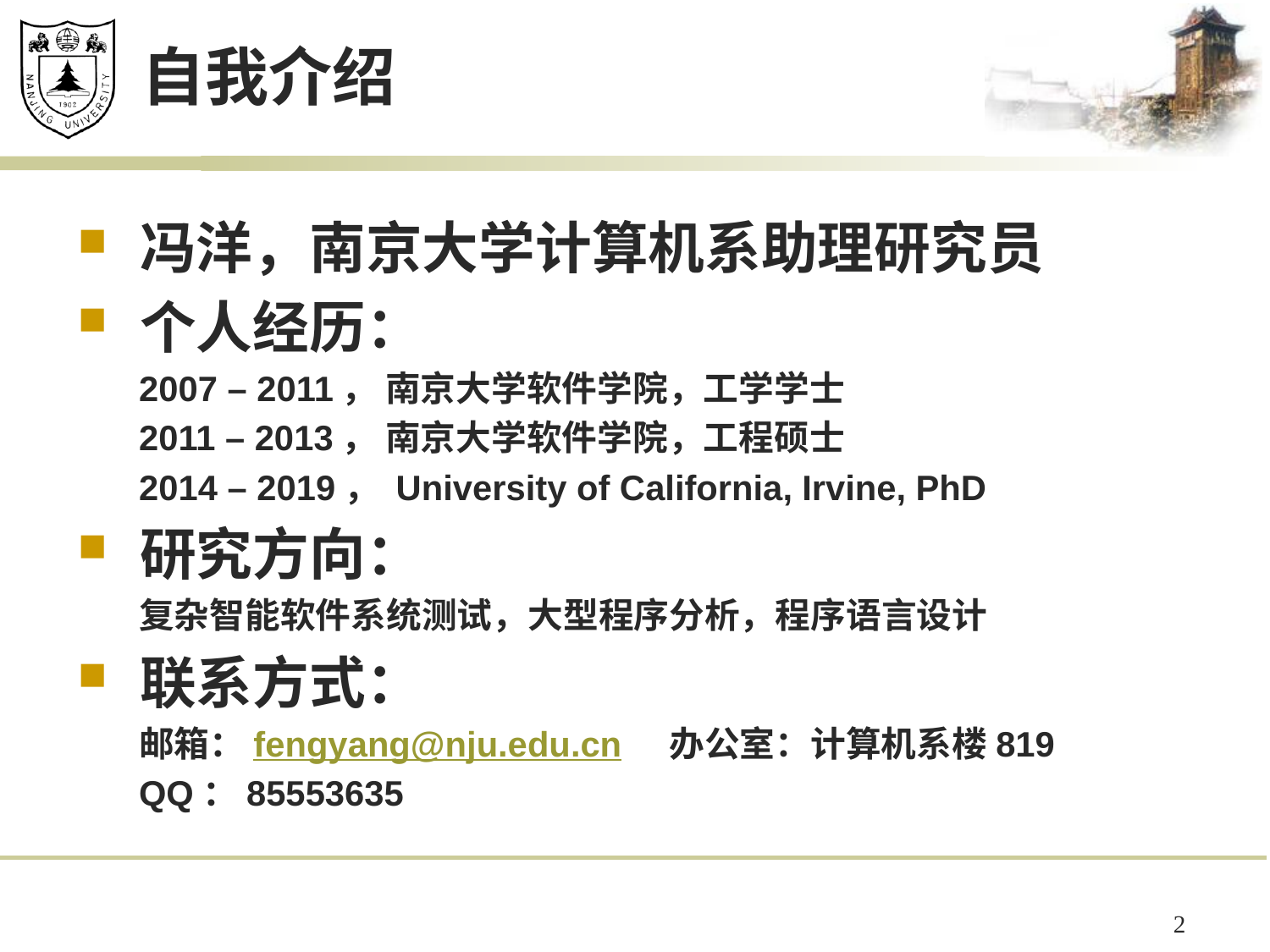

# 自我介绍
冯洋，南京大学计算机系助理研究员
个人经历：
2007 – 2011， 南京大学软件学院，工学学士
2011 – 2013， 南京大学软件学院，工程硕士
2014 – 2019， University of California, Irvine, PhD
研究方向：
复杂智能软件系统测试，大型程序分析，程序语言设计
联系方式：
邮箱：fengyang@nju.edu.cn    办公室：计算机系楼819
QQ：85553635